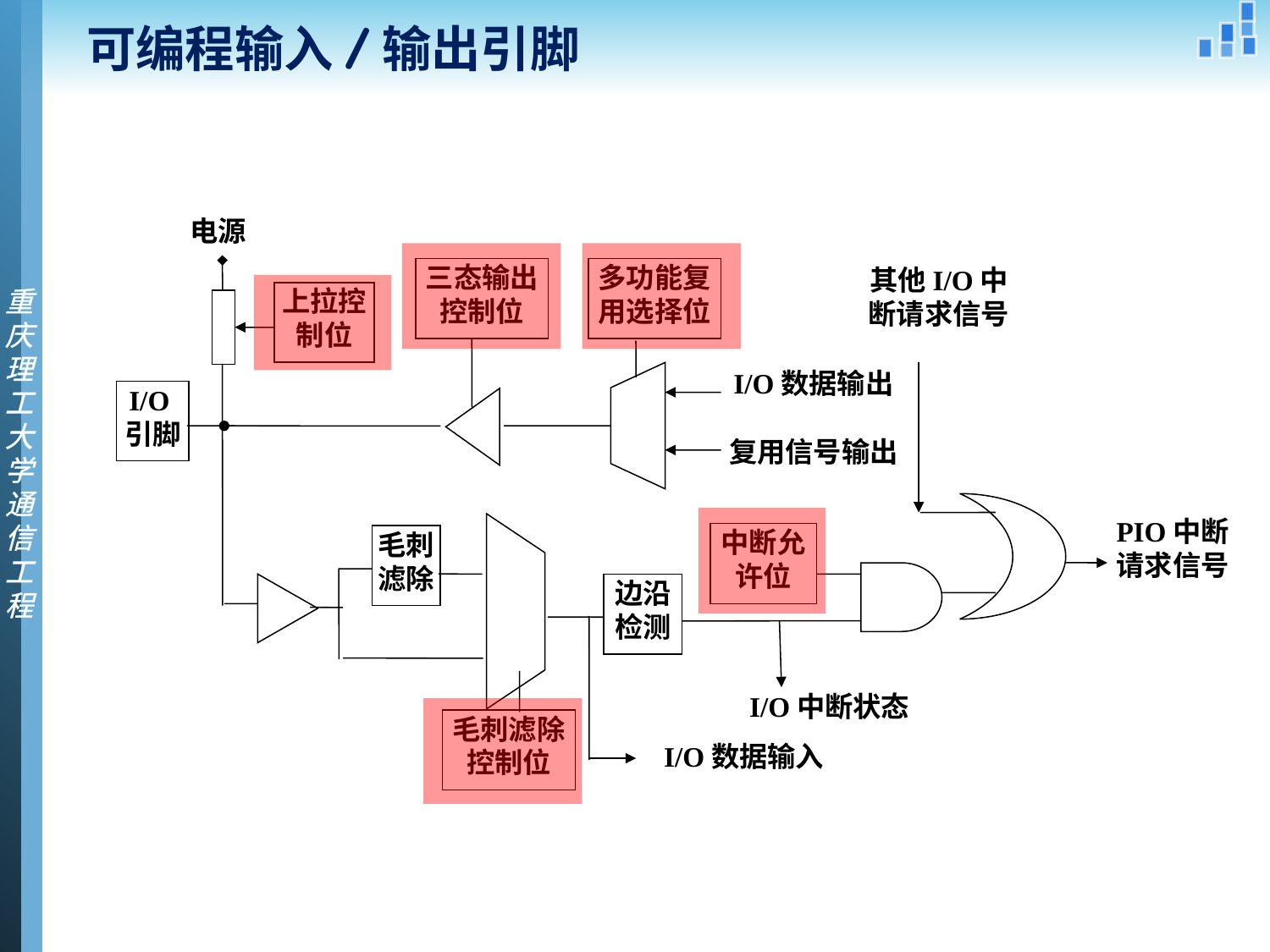

# 可编程输入/输出引脚

电源
三态输出控制位
多功能复用选择位
其他I/O中断请求信号
上拉控制位

I/O数据输出
I/O引脚

复用信号输出

PIO中断请求信号
中断允许位
毛刺滤除

边沿检测

I/O中断状态
毛刺滤除控制位
I/O数据输入

53